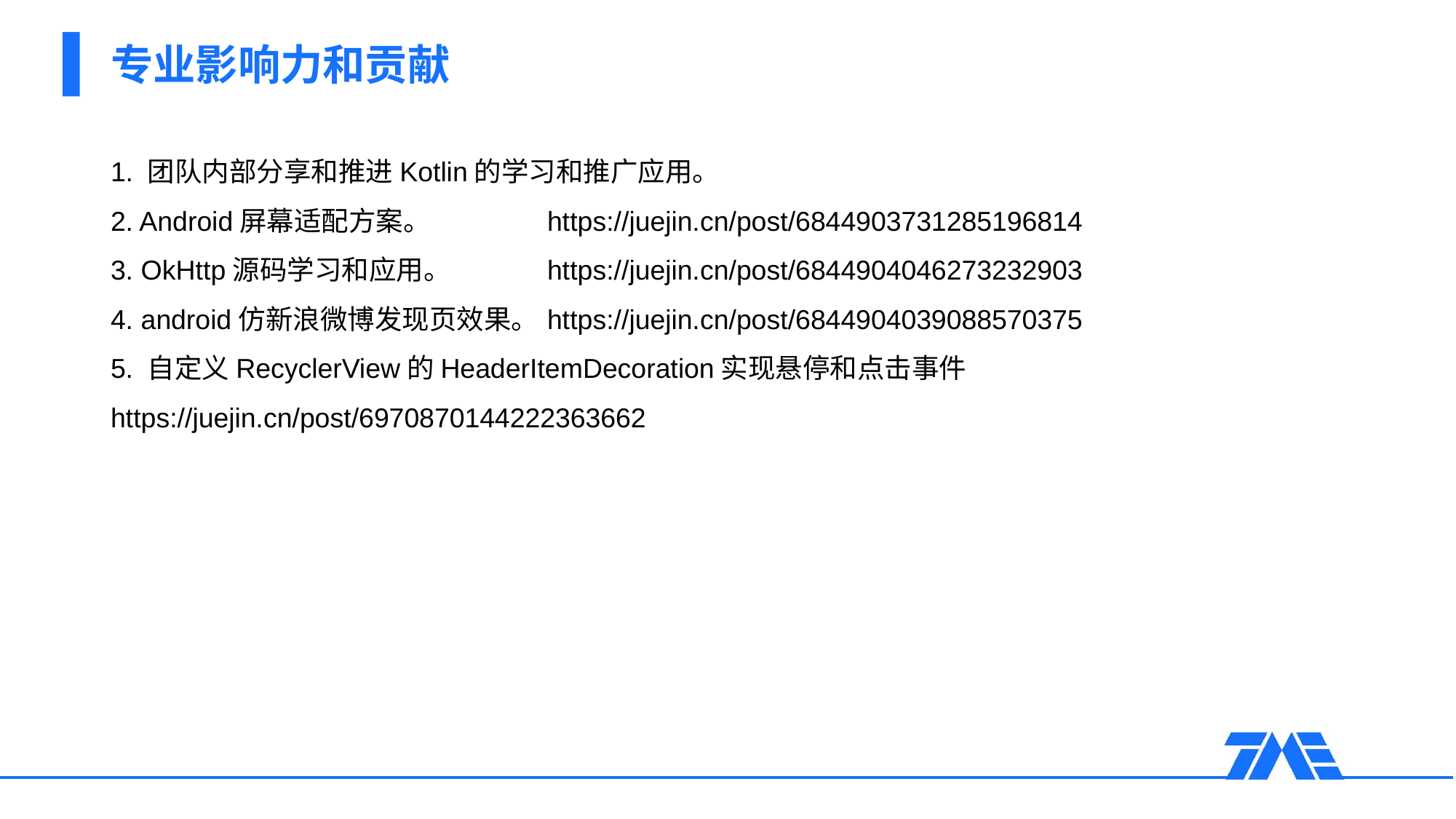

# 专业影响力和贡献
1. 团队内部分享和推进Kotlin的学习和推广应用。
2. Android屏幕适配方案。		https://juejin.cn/post/6844903731285196814
3. OkHttp源码学习和应用。	https://juejin.cn/post/6844904046273232903
4. android仿新浪微博发现页效果。 	https://juejin.cn/post/6844904039088570375
5. 自定义RecyclerView的HeaderItemDecoration实现悬停和点击事件   https://juejin.cn/post/6970870144222363662